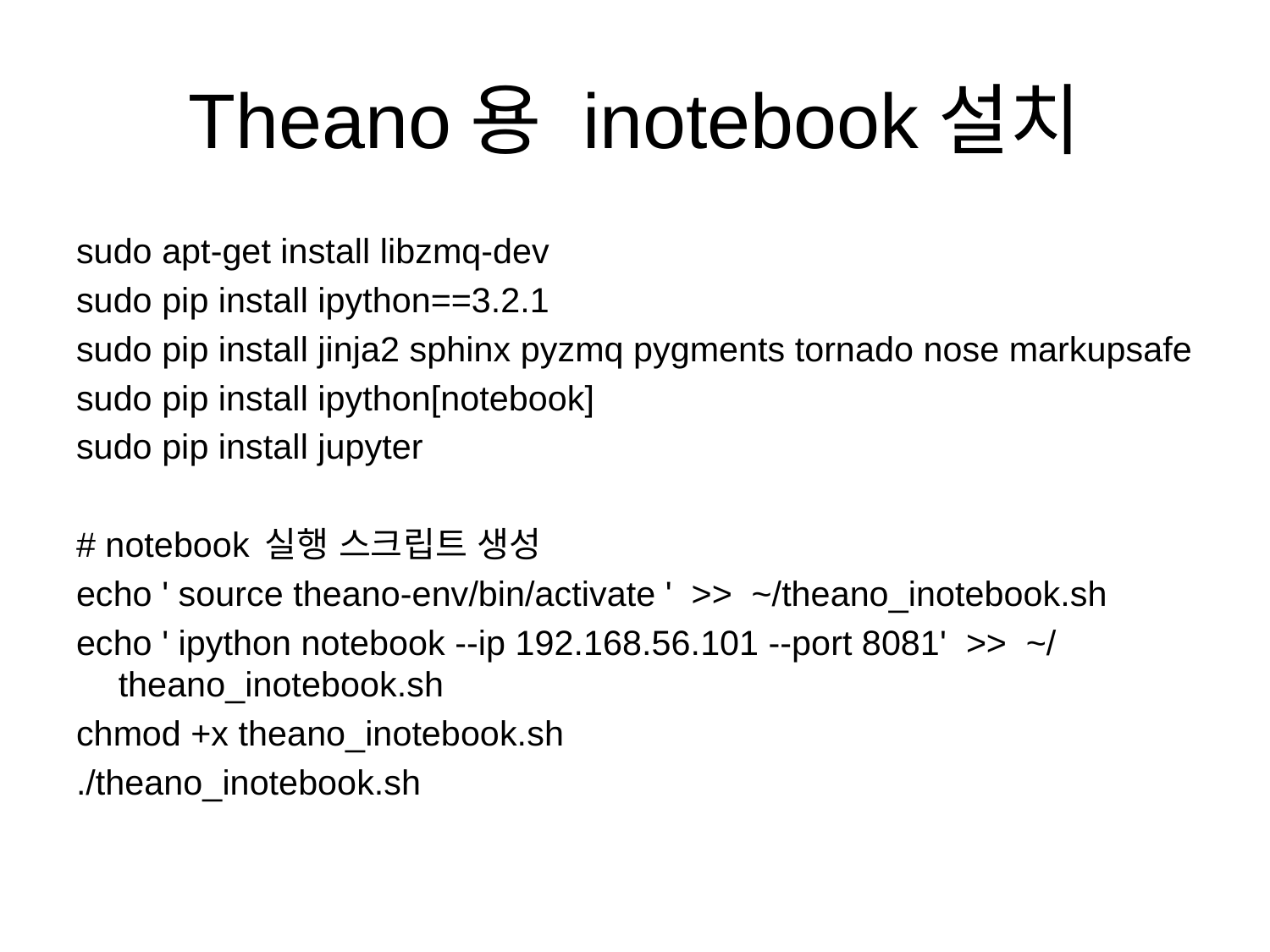

# Theano용 inotebook설치
sudo apt-get install libzmq-dev
sudo pip install ipython==3.2.1
sudo pip install jinja2 sphinx pyzmq pygments tornado nose markupsafe
sudo pip install ipython[notebook]
sudo pip install jupyter

# notebook 실행 스크립트 생성
echo ' source theano-env/bin/activate '  >>  ~/theano_inotebook.sh
echo ' ipython notebook --ip 192.168.56.101 --port 8081'  >>  ~/theano_inotebook.sh
chmod +x theano_inotebook.sh
./theano_inotebook.sh